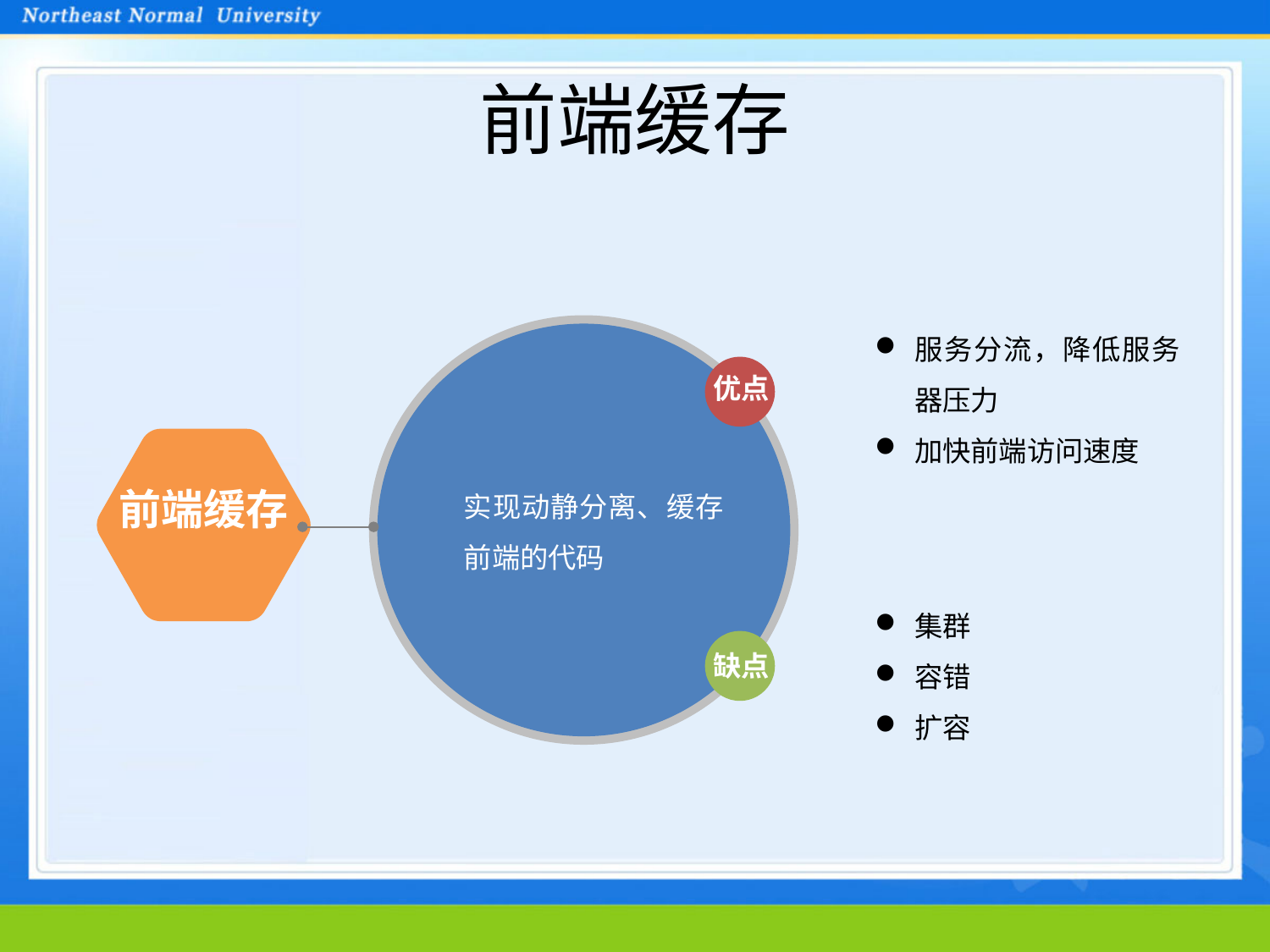

# 前端缓存

服务分流，降低服务器压力
加快前端访问速度

优点

实现动静分离、缓存前端的代码
前端缓存
集群
容错
扩容

缺点